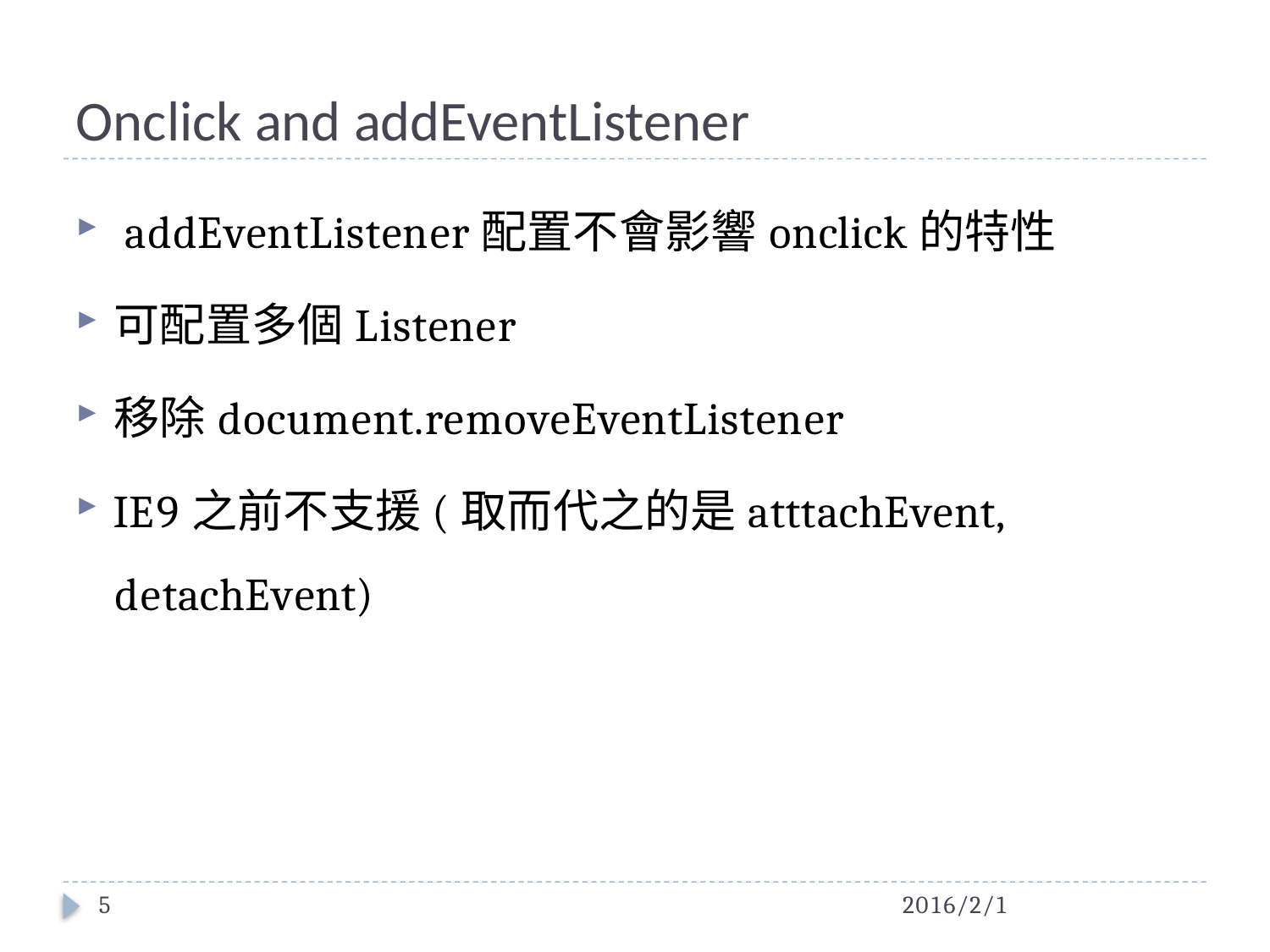

# Onclick and addEventListener
 addEventListener配置不會影響onclick的特性
可配置多個Listener
移除document.removeEventListener
IE9之前不支援(取而代之的是atttachEvent, detachEvent)

5
2016/2/1